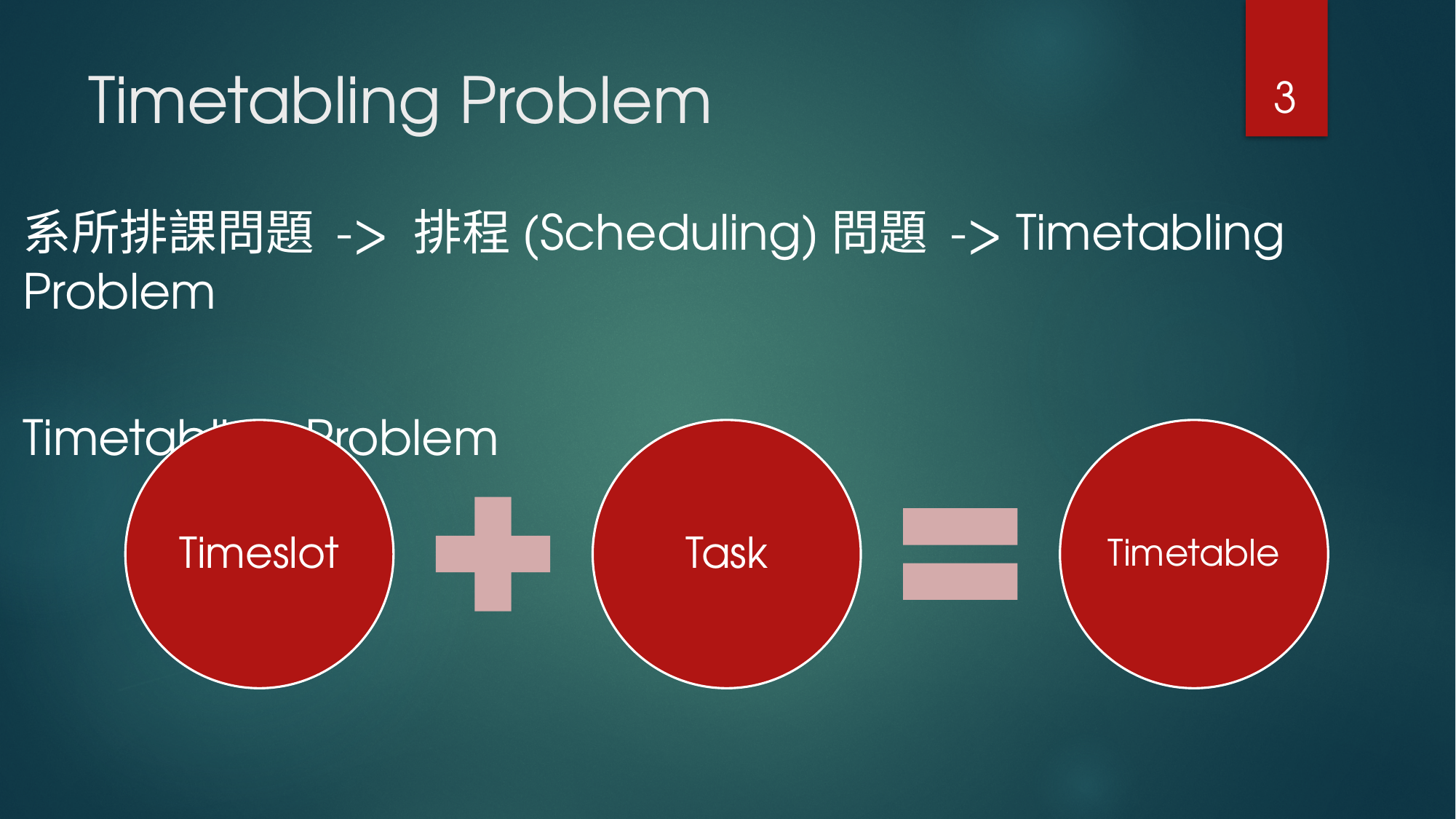

3
# Timetabling Problem
系所排課問題 -> 排程(Scheduling)問題 -> Timetabling Problem

Timetabling Problem

Timeslot

Task

Timetable